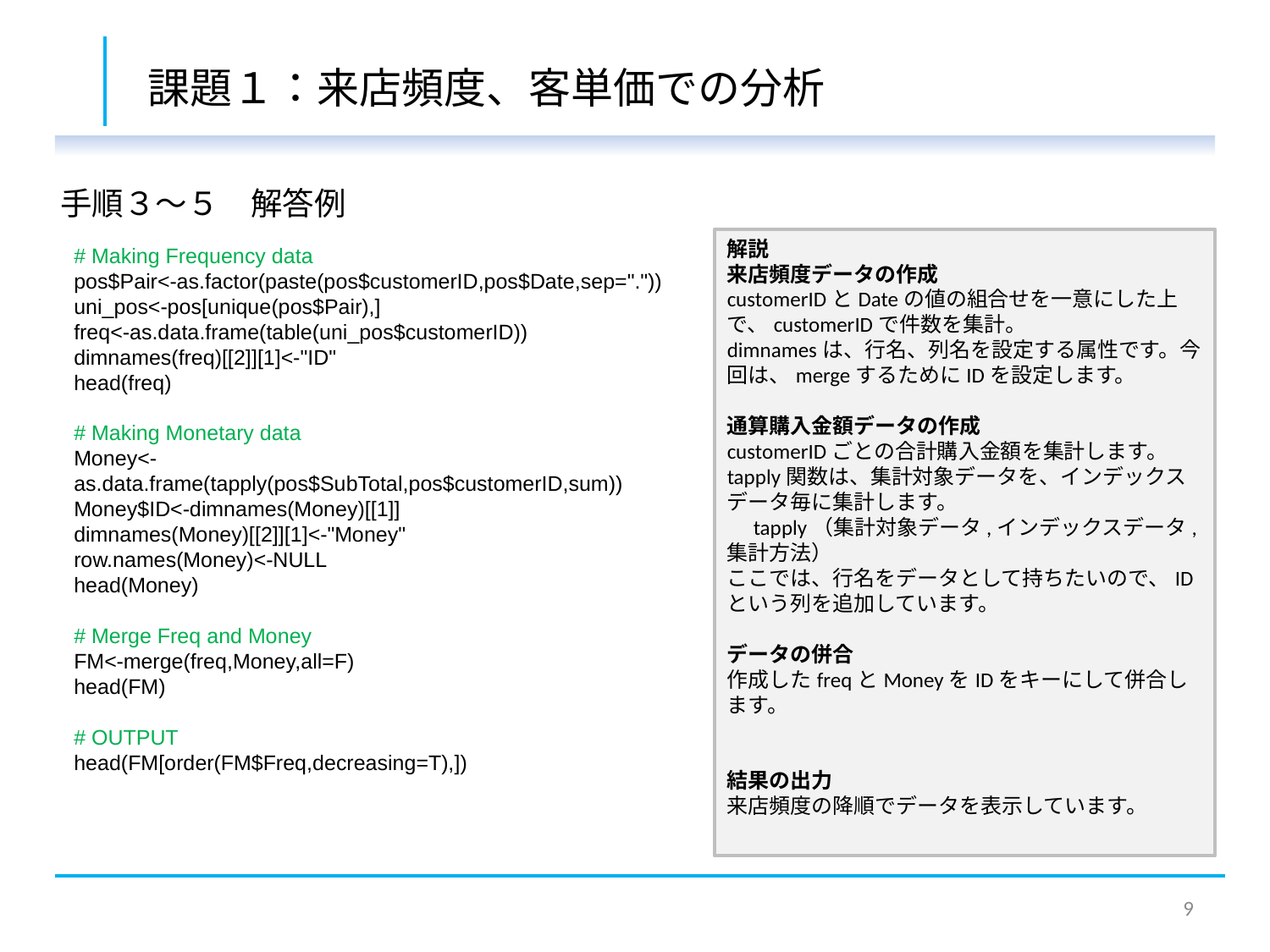

# 課題１：来店頻度、客単価での分析
手順３～５　解答例
解説
来店頻度データの作成
customerIDとDateの値の組合せを一意にした上で、customerIDで件数を集計。
dimnamesは、行名、列名を設定する属性です。今回は、mergeするためにIDを設定します。

通算購入金額データの作成
customerIDごとの合計購入金額を集計します。
tapply関数は、集計対象データを、インデックスデータ毎に集計します。
　tapply（集計対象データ,インデックスデータ,集計方法）
ここでは、行名をデータとして持ちたいので、IDという列を追加しています。

データの併合
作成したfreqとMoneyをIDをキーにして併合します。

結果の出力
来店頻度の降順でデータを表示しています。
# Making Frequency data
pos$Pair<-as.factor(paste(pos$customerID,pos$Date,sep="."))
uni_pos<-pos[unique(pos$Pair),]
freq<-as.data.frame(table(uni_pos$customerID))
dimnames(freq)[[2]][1]<-"ID"
head(freq)

# Making Monetary data
Money<-as.data.frame(tapply(pos$SubTotal,pos$customerID,sum))
Money$ID<-dimnames(Money)[[1]]
dimnames(Money)[[2]][1]<-"Money"
row.names(Money)<-NULL
head(Money)

# Merge Freq and Money
FM<-merge(freq,Money,all=F)
head(FM)

# OUTPUT
head(FM[order(FM$Freq,decreasing=T),])
9